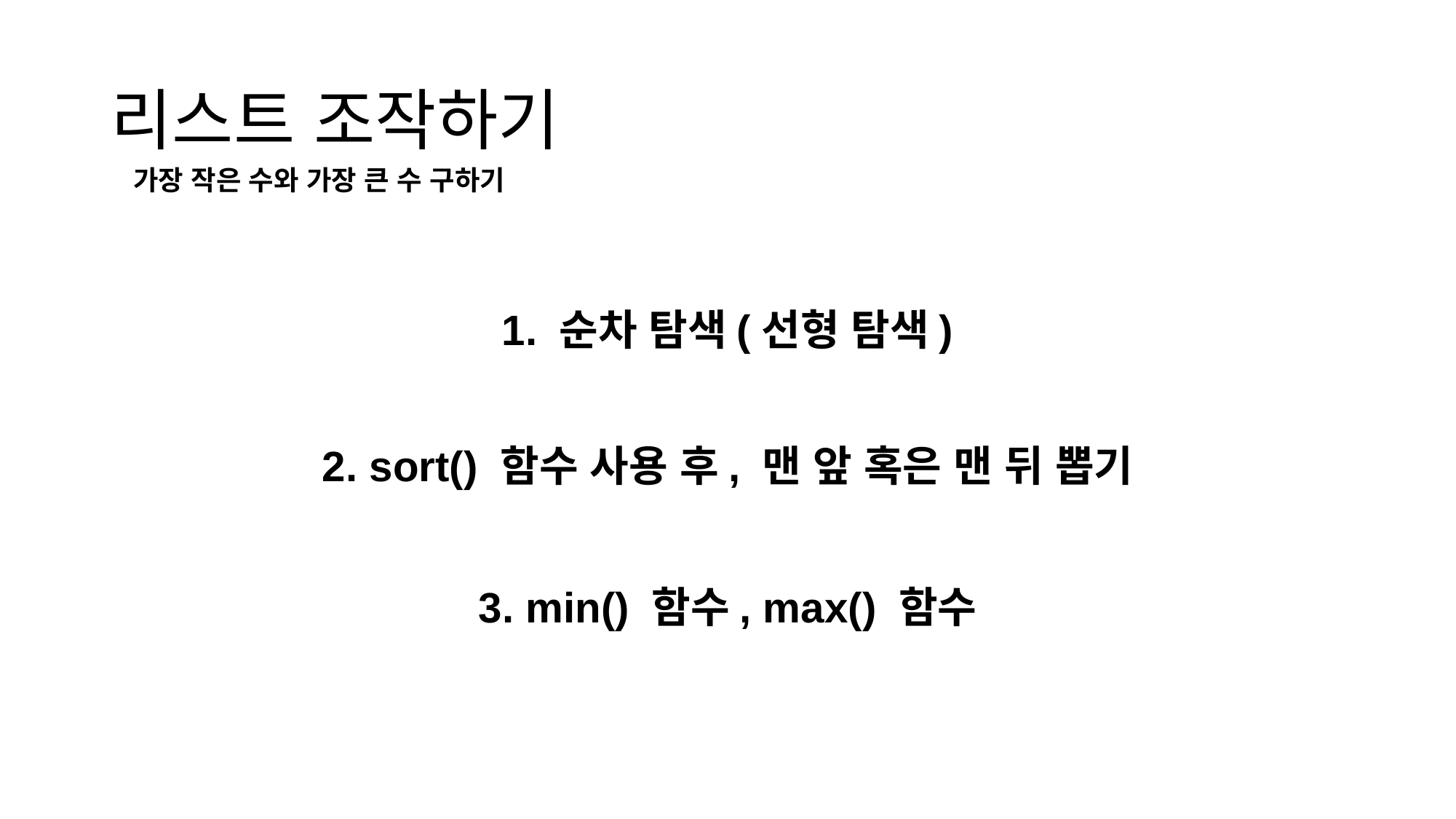

# 리스트 조작하기
가장 작은 수와 가장 큰 수 구하기
1. 순차 탐색(선형 탐색)
2. sort() 함수 사용 후, 맨 앞 혹은 맨 뒤 뽑기
3. min() 함수, max() 함수